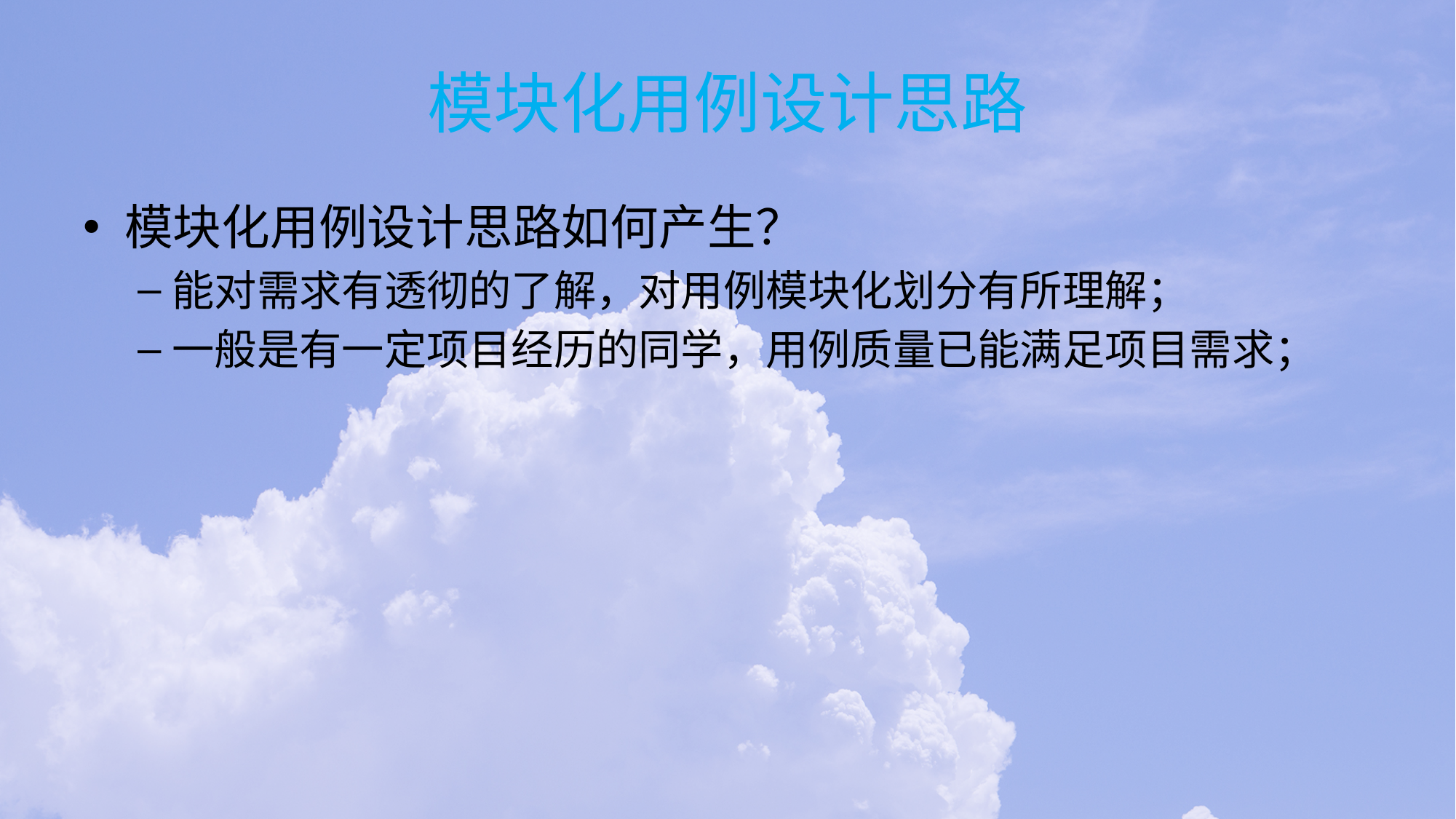

# 模块化用例设计思路
模块化用例设计思路如何产生？
能对需求有透彻的了解，对用例模块化划分有所理解；
一般是有一定项目经历的同学，用例质量已能满足项目需求；